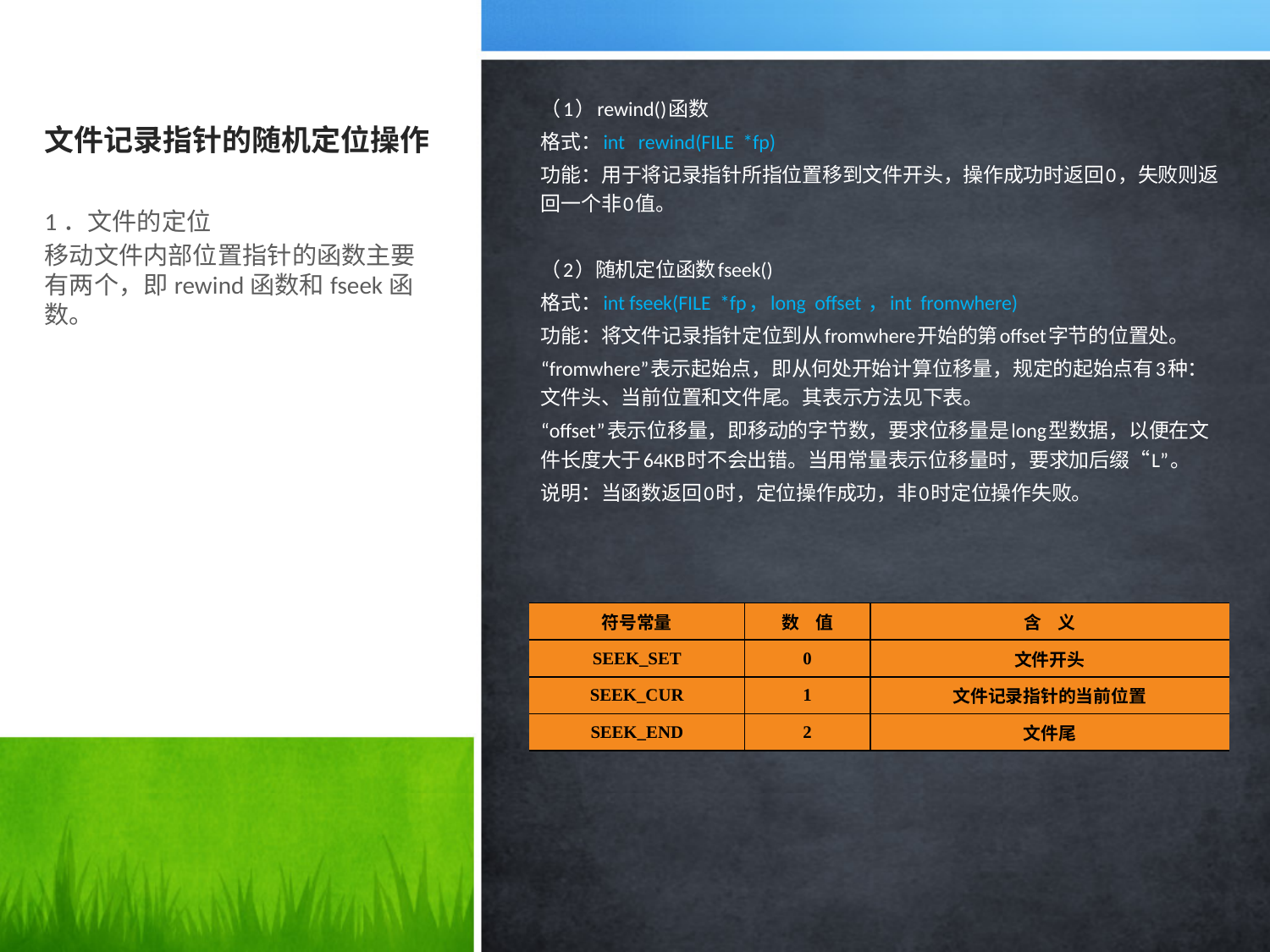

# 文件记录指针的随机定位操作
（1）rewind()函数
格式：int   rewind(FILE  *fp)
功能：用于将记录指针所指位置移到文件开头，操作成功时返回0，失败则返回一个非0值。

（2）随机定位函数fseek()
格式：int fseek(FILE  *fp，long  offset ，int  fromwhere)
功能：将文件记录指针定位到从fromwhere开始的第offset字节的位置处。
“fromwhere”表示起始点，即从何处开始计算位移量，规定的起始点有3种：文件头、当前位置和文件尾。其表示方法见下表。
“offset”表示位移量，即移动的字节数，要求位移量是long型数据，以便在文件长度大于64KB时不会出错。当用常量表示位移量时，要求加后缀“L”。
说明：当函数返回0时，定位操作成功，非0时定位操作失败。

1．文件的定位
移动文件内部位置指针的函数主要有两个，即rewind函数和fseek函数。

| 符号常量 | 数 值 | 含 义 |
| --- | --- | --- |
| SEEK\_SET | 0 | 文件开头 |
| SEEK\_CUR | 1 | 文件记录指针的当前位置 |
| SEEK\_END | 2 | 文件尾 |